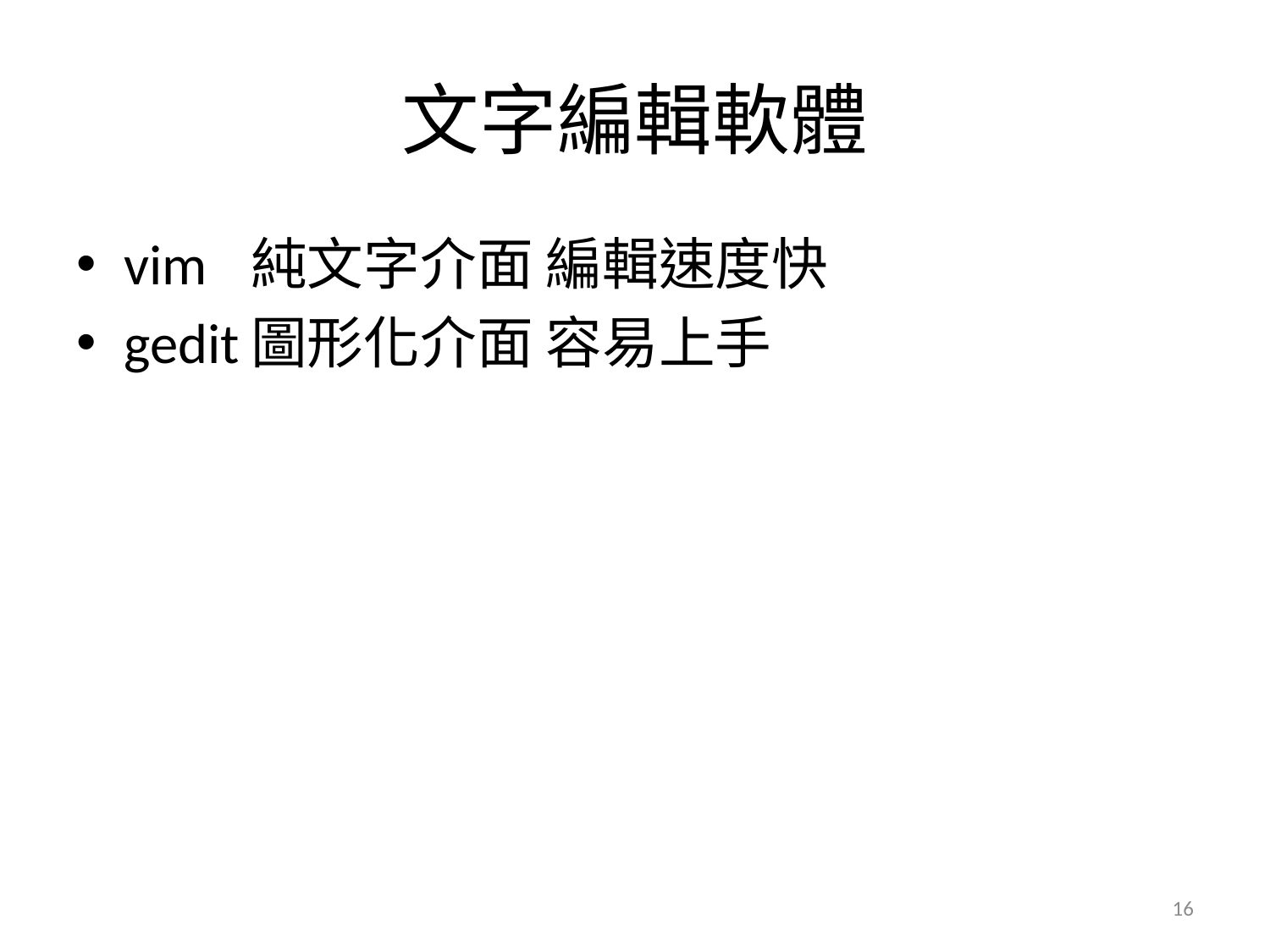

# 文字編輯軟體
vim	純文字介面 編輯速度快
gedit	圖形化介面 容易上手
16